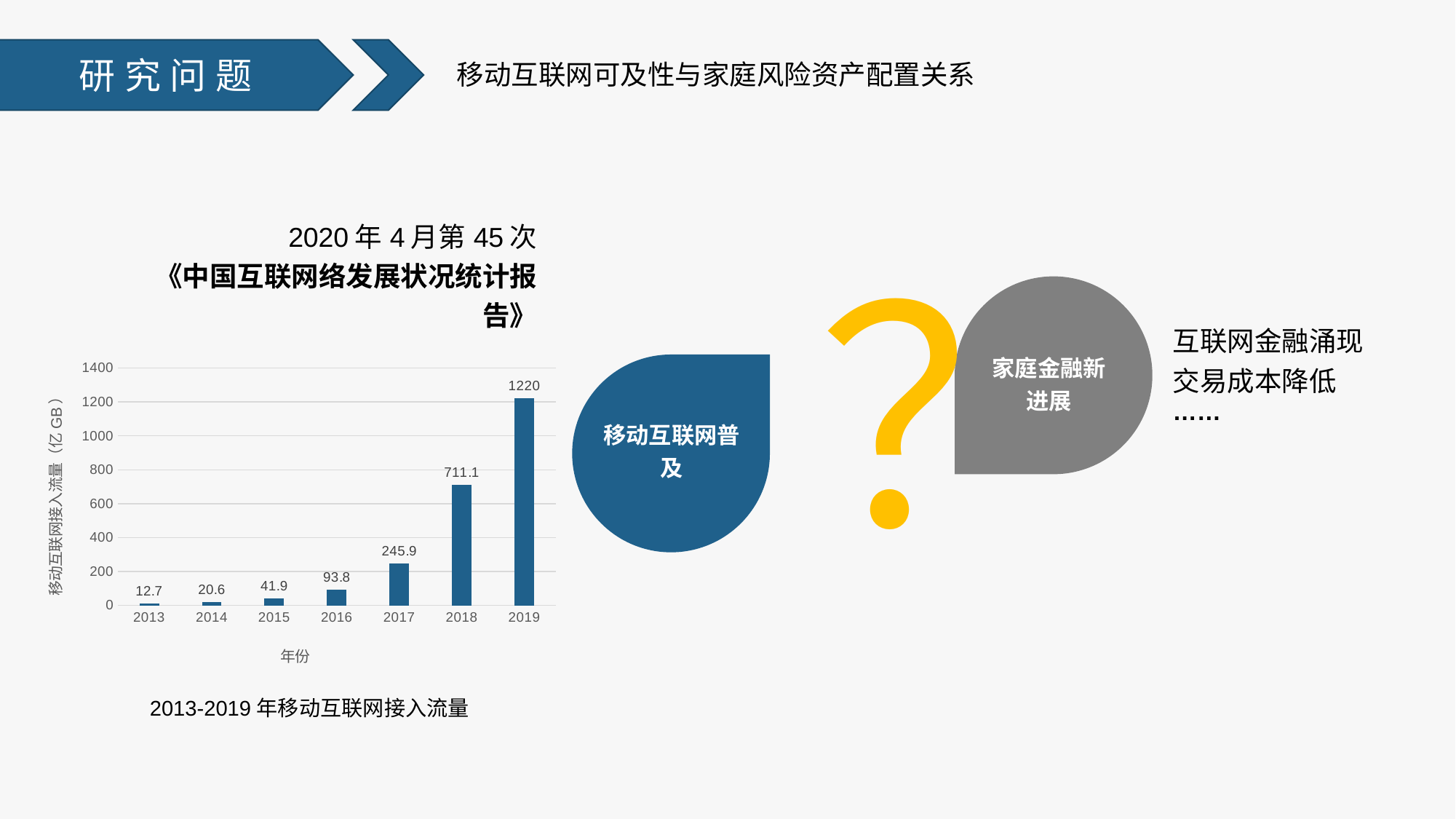

研究问题

移动互联网可及性与家庭风险资产配置关系
2020年4月第45次
《中国互联网络发展状况统计报告》
？

家庭金融新进展
互联网金融涌现
交易成本降低
……

### Chart

| Category | 移动互联网接入流量（亿GB） |
|---|---|
| 2013 | 12.7 |
| 2014 | 20.6 |
| 2015 | 41.9 |
| 2016 | 93.8 |
| 2017 | 245.9 |
| 2018 | 711.1 |
| 2019 | 1220.0 |
移动互联网普及
2013-2019年移动互联网接入流量